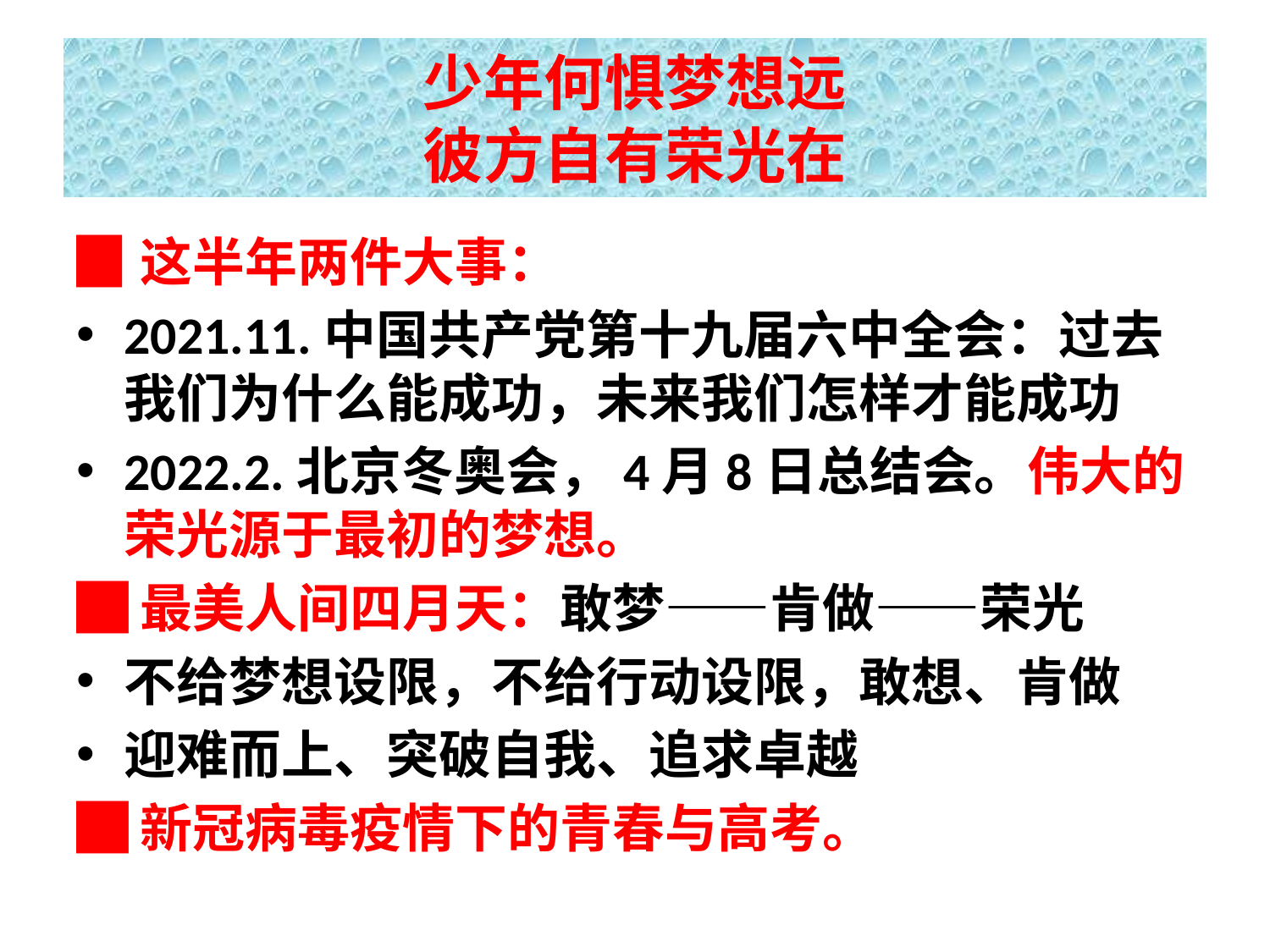

# 少年何惧梦想远 彼方自有荣光在
▉这半年两件大事：
2021.11.中国共产党第十九届六中全会：过去我们为什么能成功，未来我们怎样才能成功
2022.2.北京冬奥会，4月8日总结会。伟大的荣光源于最初的梦想。
█最美人间四月天：敢梦——肯做——荣光
不给梦想设限，不给行动设限，敢想、肯做
迎难而上、突破自我、追求卓越
█新冠病毒疫情下的青春与高考。